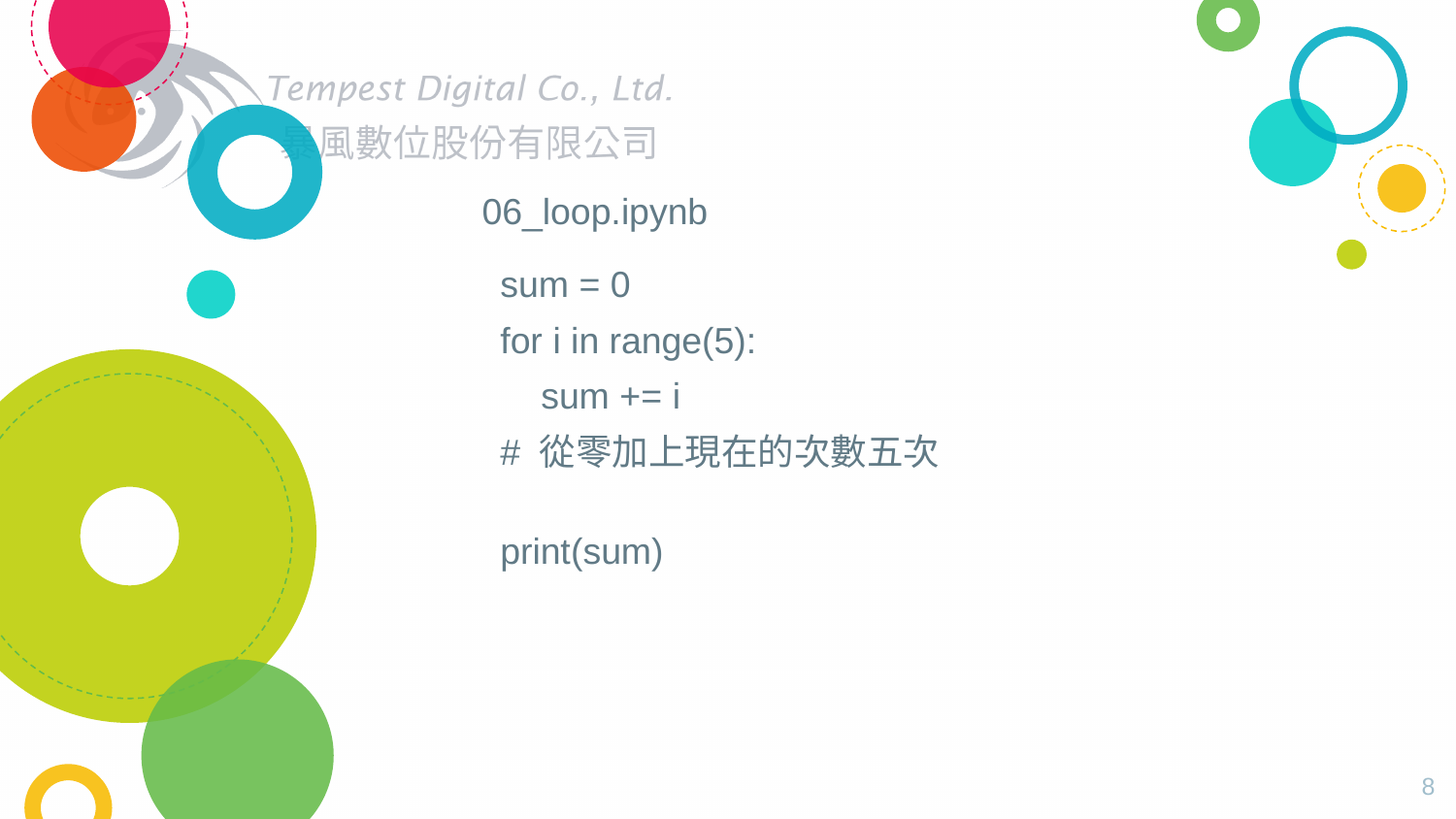

# 06_loop.ipynb
sum = 0
for i in range(5):
    sum += i
# 從零加上現在的次數五次
print(sum)
8